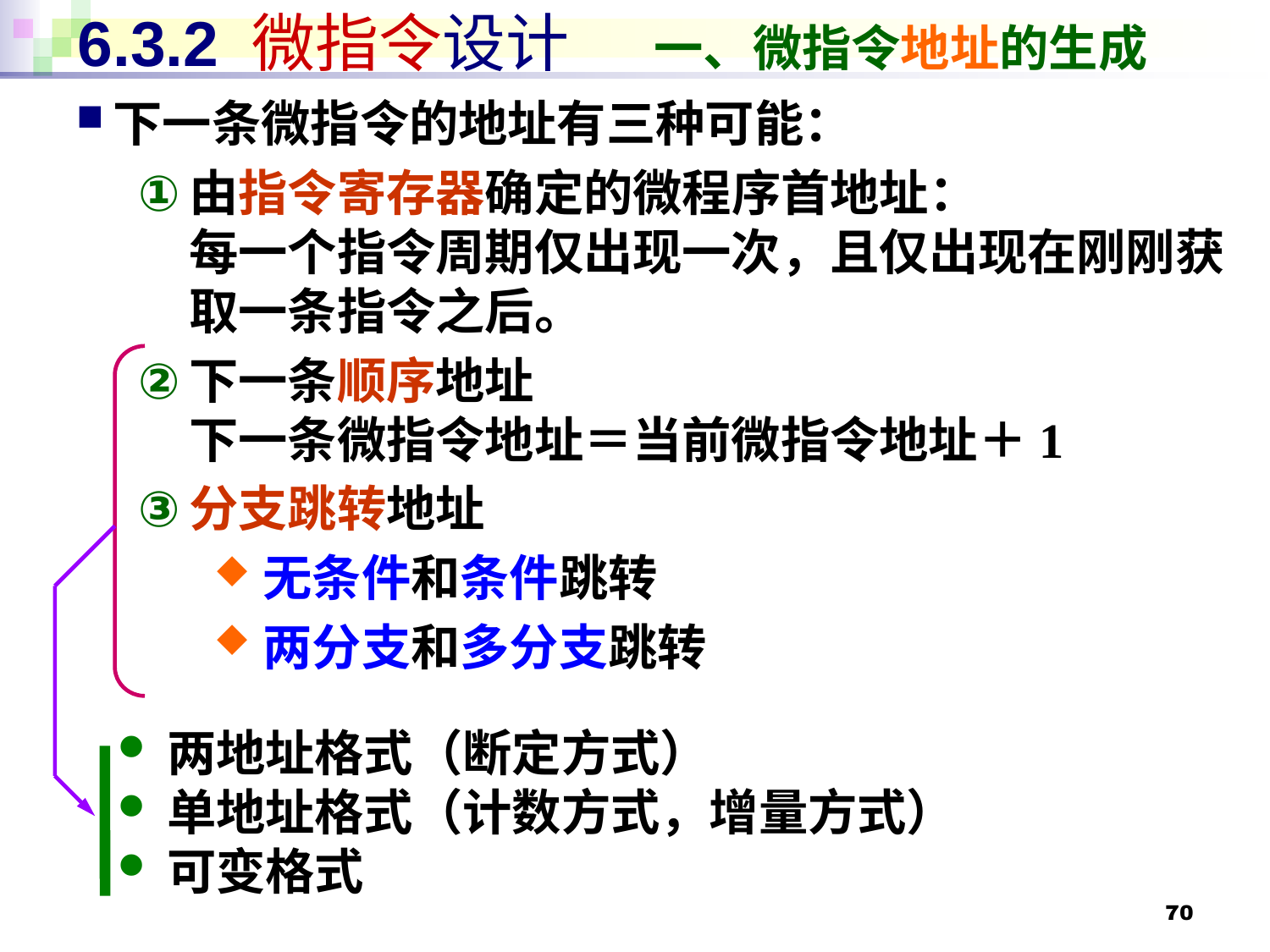

# 6.3.2 微指令设计      一、微指令地址的生成
下一条微指令的地址有三种可能：
由指令寄存器确定的微程序首地址：
每一个指令周期仅出现一次，且仅出现在刚刚获取一条指令之后。
下一条顺序地址
下一条微指令地址＝当前微指令地址＋1
分支跳转地址
无条件和条件跳转
两分支和多分支跳转

两地址格式（断定方式）
单地址格式（计数方式，增量方式）
可变格式

70